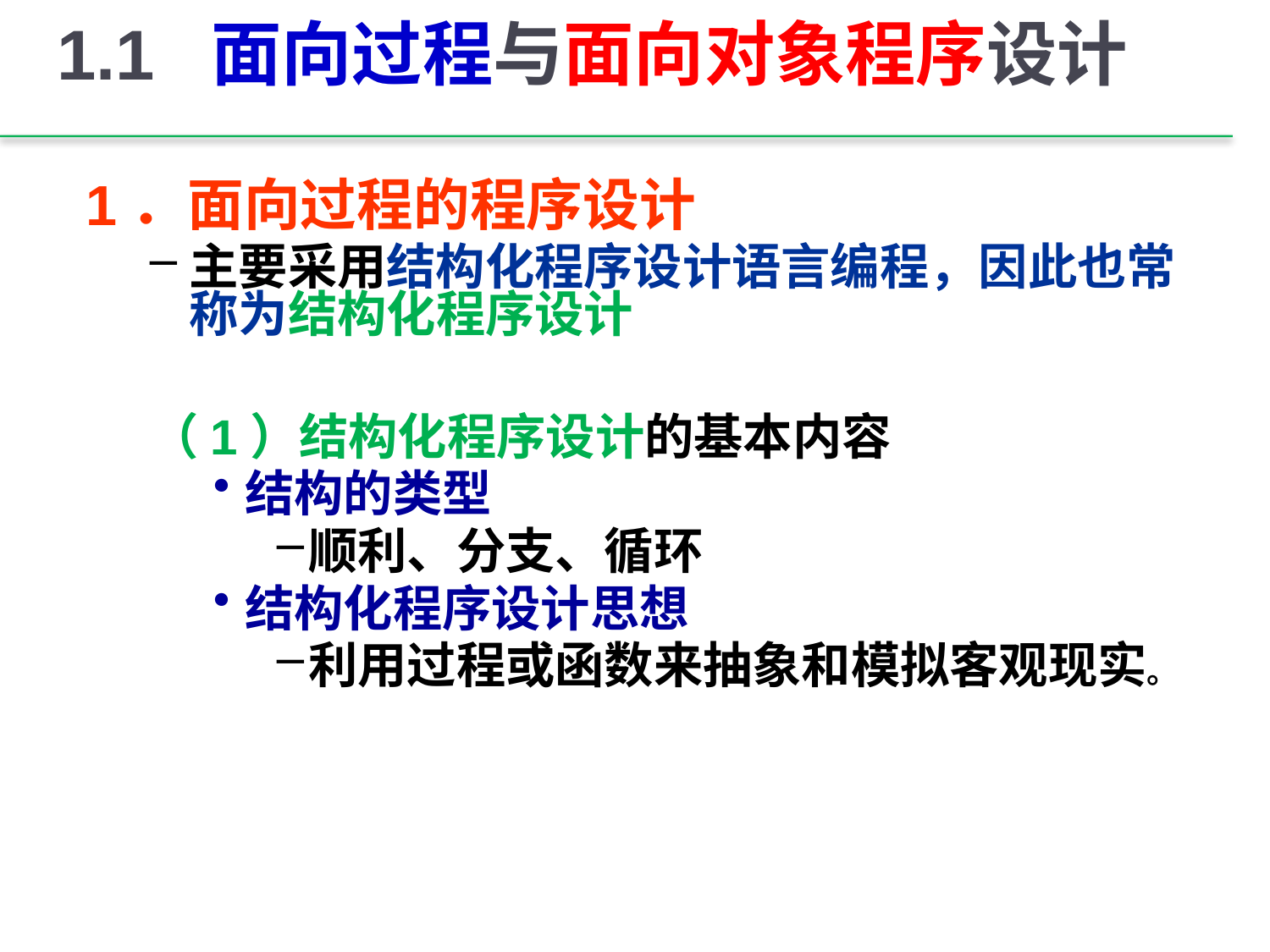

# 1.1  面向过程与面向对象程序设计
1．面向过程的程序设计
主要采用结构化程序设计语言编程，因此也常称为结构化程序设计

（1）结构化程序设计的基本内容
结构的类型
顺利、分支、循环
结构化程序设计思想
利用过程或函数来抽象和模拟客观现实。